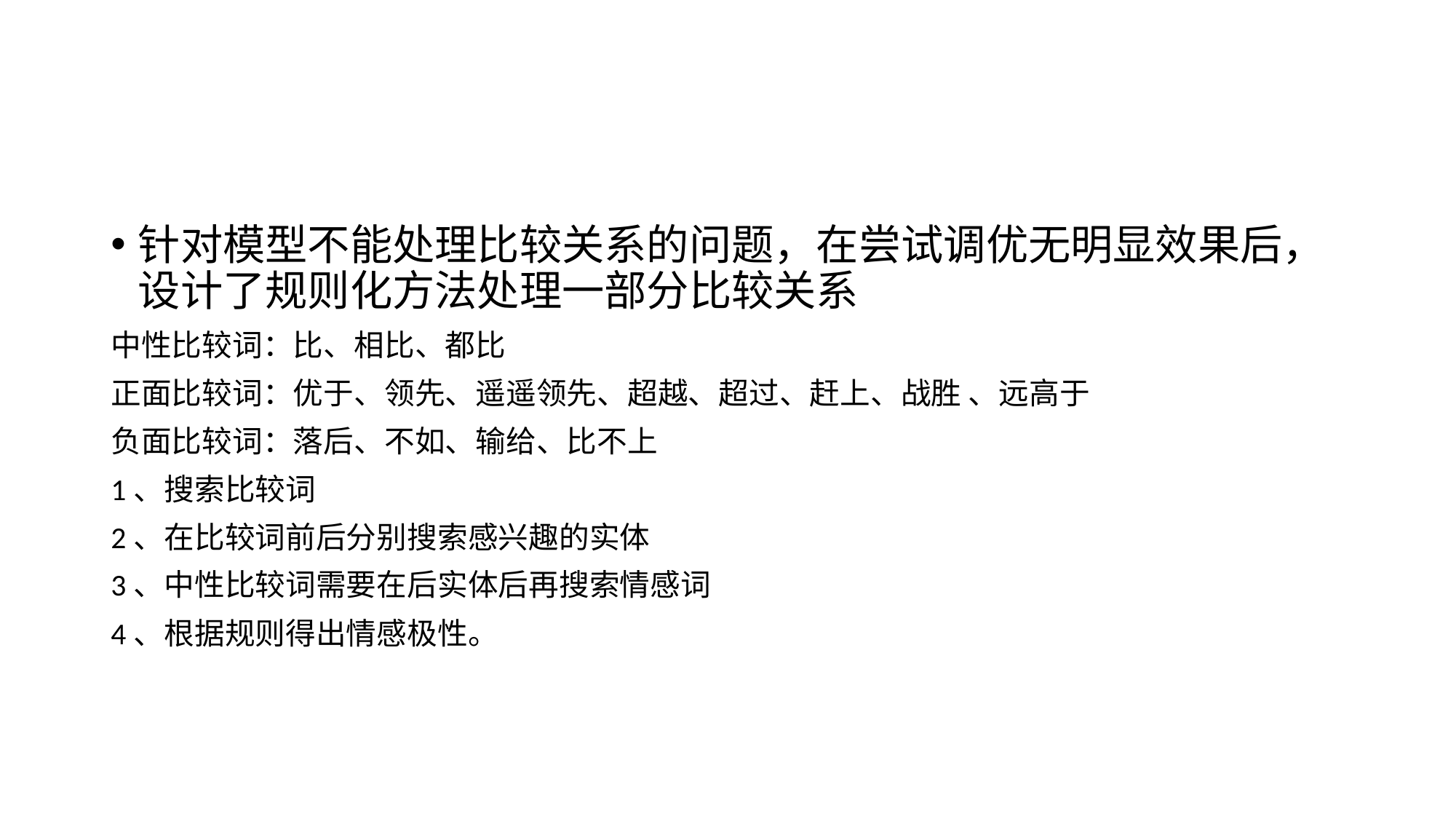

#
针对模型不能处理比较关系的问题，在尝试调优无明显效果后，设计了规则化方法处理一部分比较关系
中性比较词：比、相比、都比
正面比较词：优于、领先、遥遥领先、超越、超过、赶上、战胜 、远高于
负面比较词：落后、不如、输给、比不上
1、搜索比较词
2、在比较词前后分别搜索感兴趣的实体
3、中性比较词需要在后实体后再搜索情感词
4、根据规则得出情感极性。